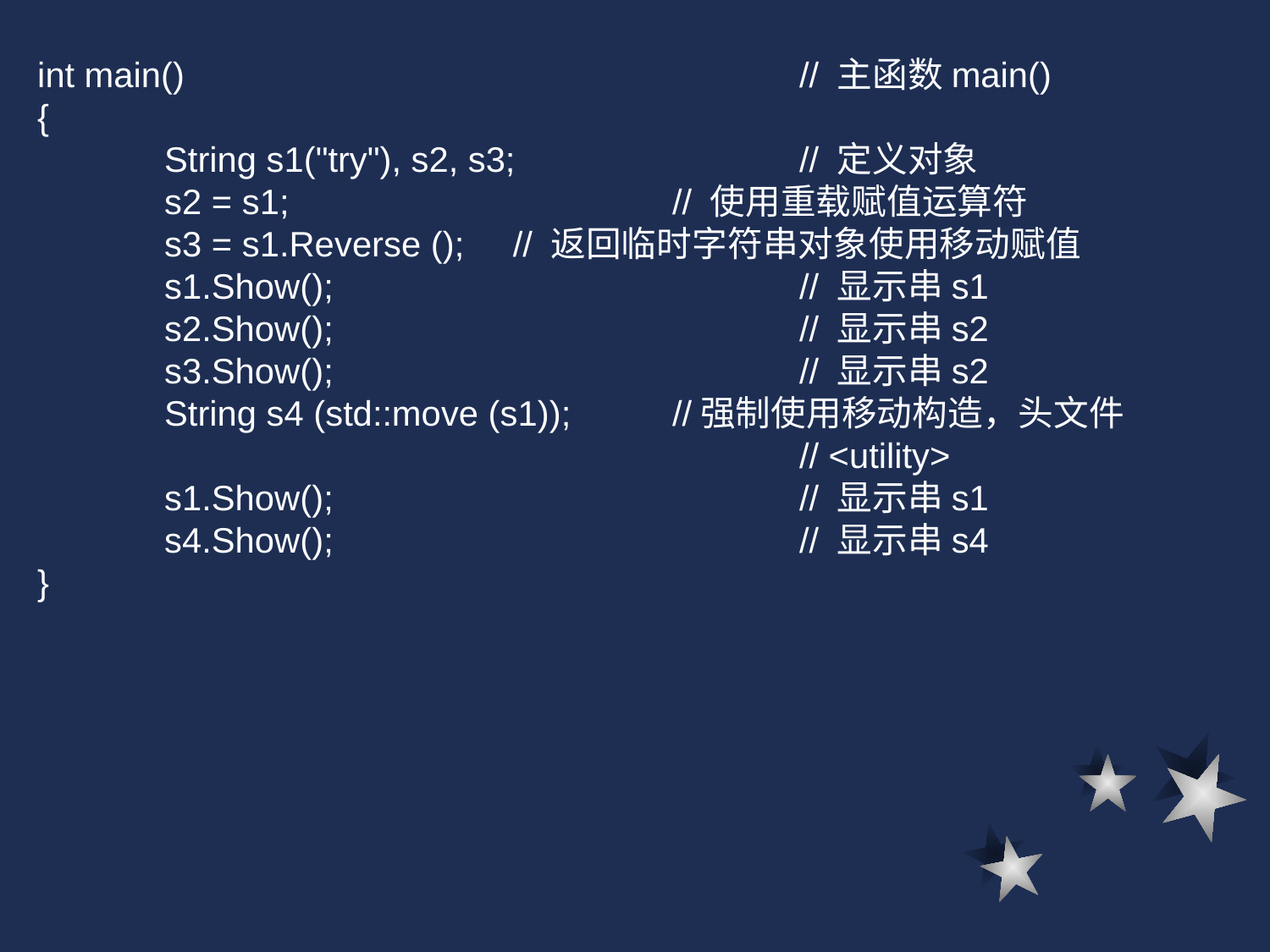

int main()					// 主函数main()
{
	String s1("try"), s2, s3;			// 定义对象
	s2 = s1;				// 使用重载赋值运算符
	s3 = s1.Reverse ();     // 返回临时字符串对象使用移动赋值
	s1.Show();				// 显示串s1
	s2.Show();				// 显示串s2
	s3.Show();				// 显示串s2
	String s4 (std::move (s1)); 	//强制使用移动构造，头文件
						// <utility>
	s1.Show();				// 显示串s1
	s4.Show();				// 显示串s4
}